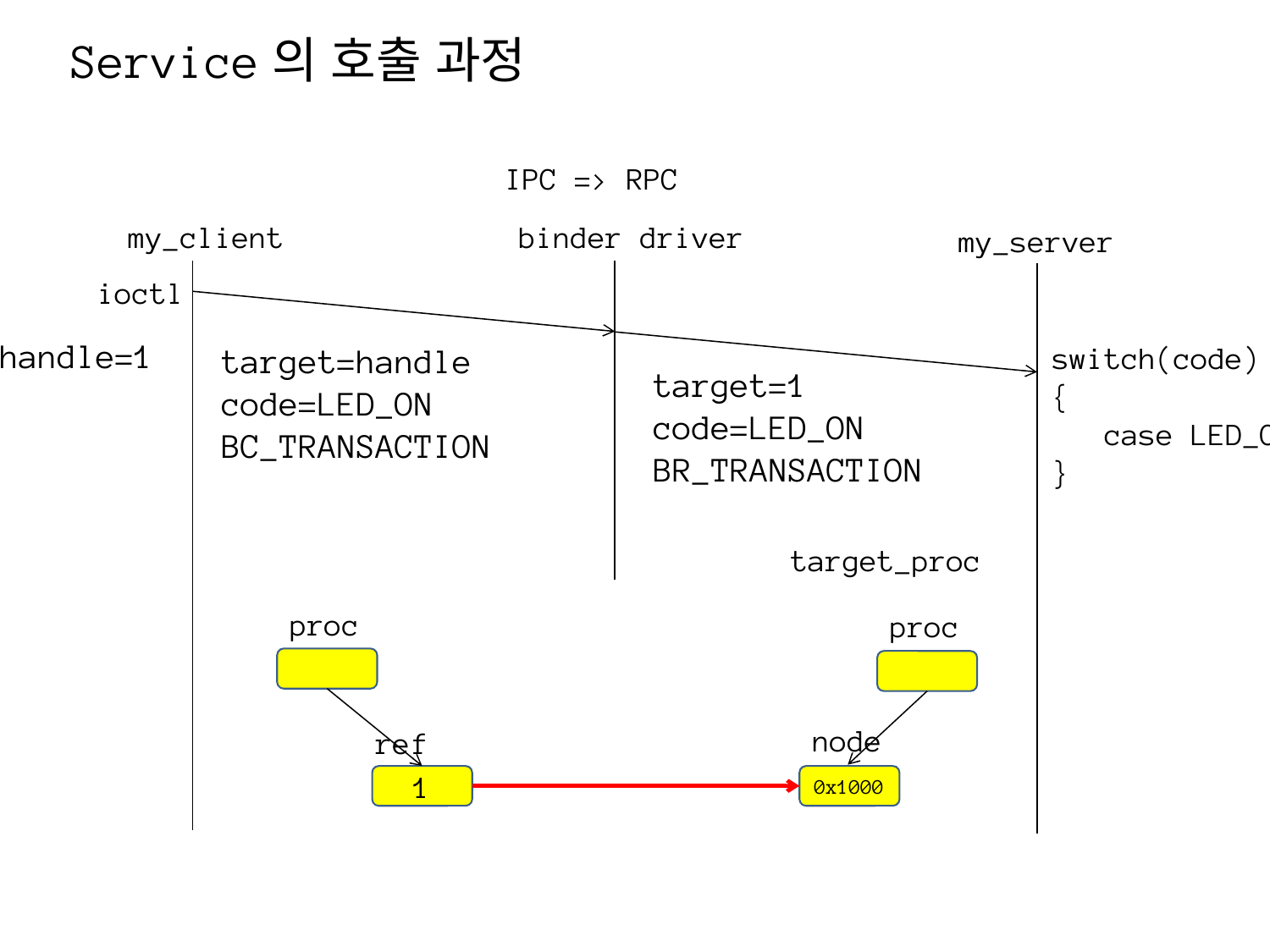

# Service의 호출 과정
IPC => RPC
my_client
binder driver
my_server
ioctl
handle=1
switch(code)
{
   case LED_ON: ledOn();
}

target=handle
code=LED_ON
BC_TRANSACTION
target=1
code=LED_ON
BR_TRANSACTION

target_proc
proc
proc

node
ref
1
0x1000